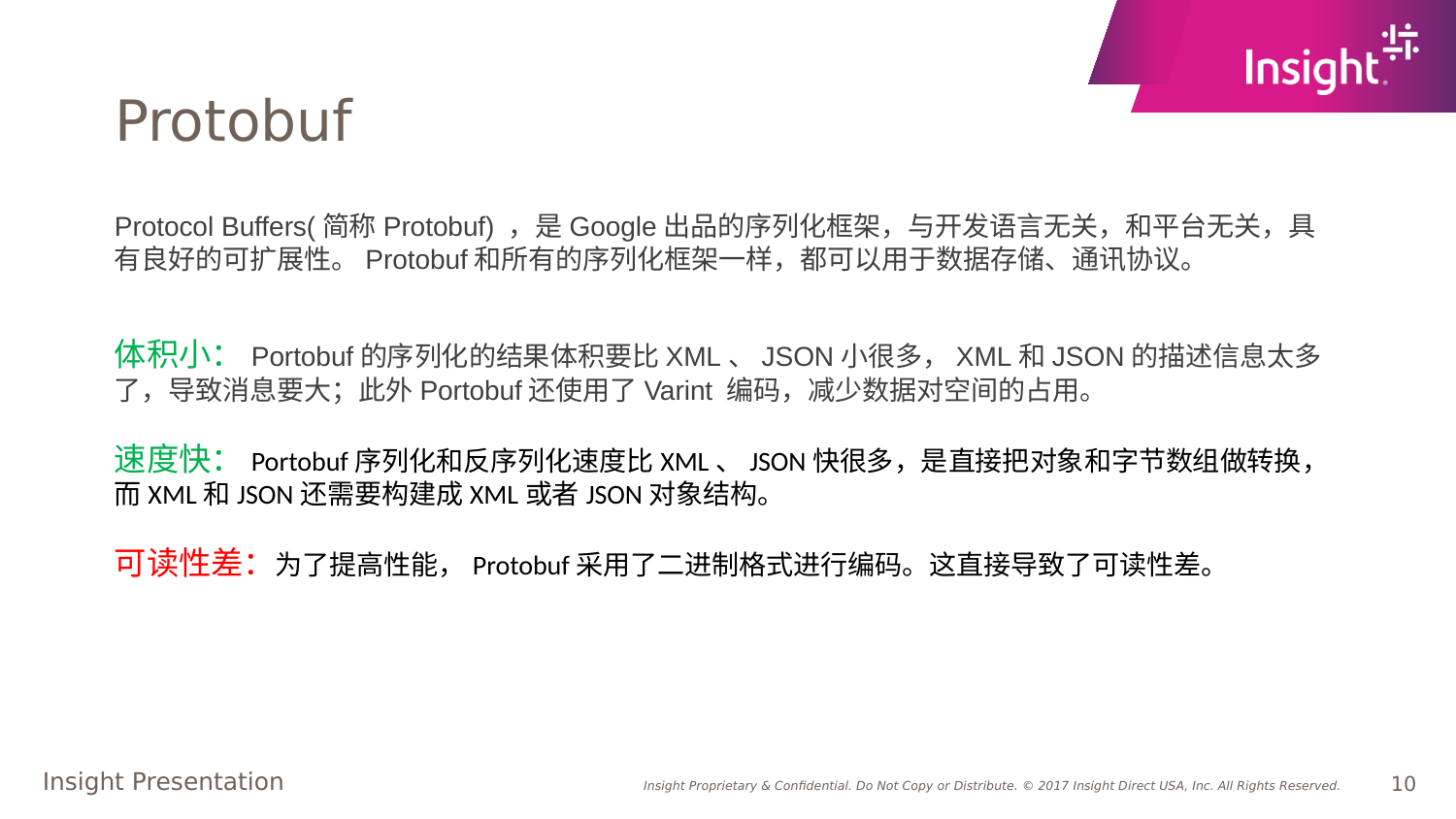

# Protobuf
Protocol Buffers(简称Protobuf) ，是Google出品的序列化框架，与开发语言无关，和平台无关，具有良好的可扩展性。Protobuf和所有的序列化框架一样，都可以用于数据存储、通讯协议。
体积小：Portobuf的序列化的结果体积要比XML、JSON小很多，XML和JSON的描述信息太多了，导致消息要大；此外Portobuf还使用了Varint 编码，减少数据对空间的占用。
速度快：Portobuf序列化和反序列化速度比XML、JSON快很多，是直接把对象和字节数组做转换，而XML和JSON还需要构建成XML或者JSON对象结构。

可读性差：为了提高性能，Protobuf采用了二进制格式进行编码。这直接导致了可读性差。